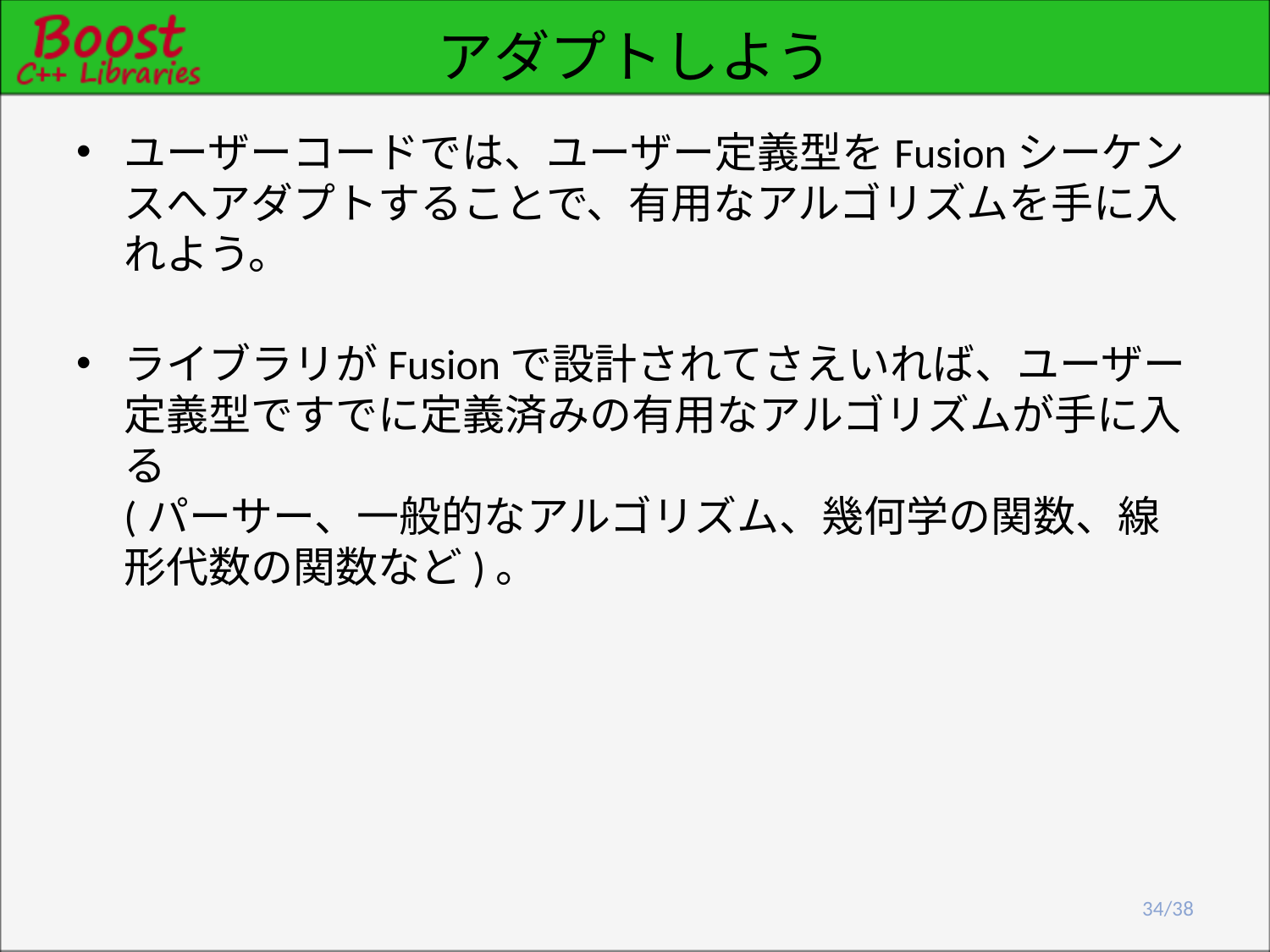

# アダプトしよう
ユーザーコードでは、ユーザー定義型をFusionシーケンスへアダプトすることで、有用なアルゴリズムを手に入れよう。
ライブラリがFusionで設計されてさえいれば、ユーザー定義型ですでに定義済みの有用なアルゴリズムが手に入る
(パーサー、一般的なアルゴリズム、幾何学の関数、線形代数の関数など)。
34/38